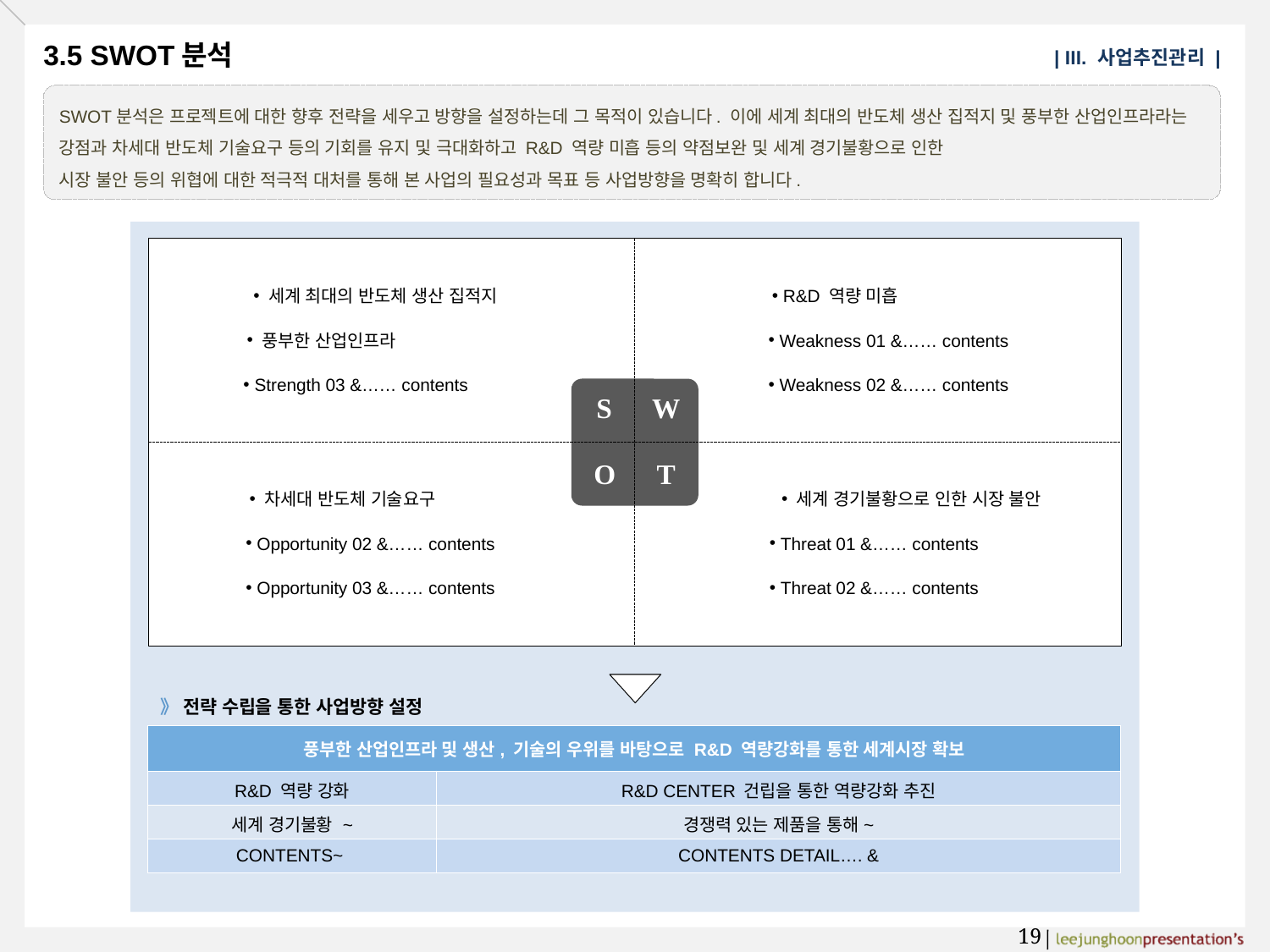

세계 최대의 반도체 생산 집적지
 풍부한 산업인프라
 Strength 03 &…… contents
 R&D 역량 미흡
 Weakness 01 &…… contents
 Weakness 02 &…… contents

S
W
O
T
 차세대 반도체 기술요구
 Opportunity 02 &…… contents
 Opportunity 03 &…… contents
 세계 경기불황으로 인한 시장 불안
 Threat 01 &…… contents
 Threat 02 &…… contents

》 전략 수립을 통한 사업방향 설정
| 풍부한 산업인프라 및 생산, 기술의 우위를 바탕으로 R&D 역량강화를 통한 세계시장 확보 |  |
| --- | --- |
| R&D 역량 강화 | R&D CENTER 건립을 통한 역량강화 추진 |
| 세계 경기불황 ~ | 경쟁력 있는 제품을 통해~ |
| CONTENTS~ | CONTENTS DETAIL…. & |